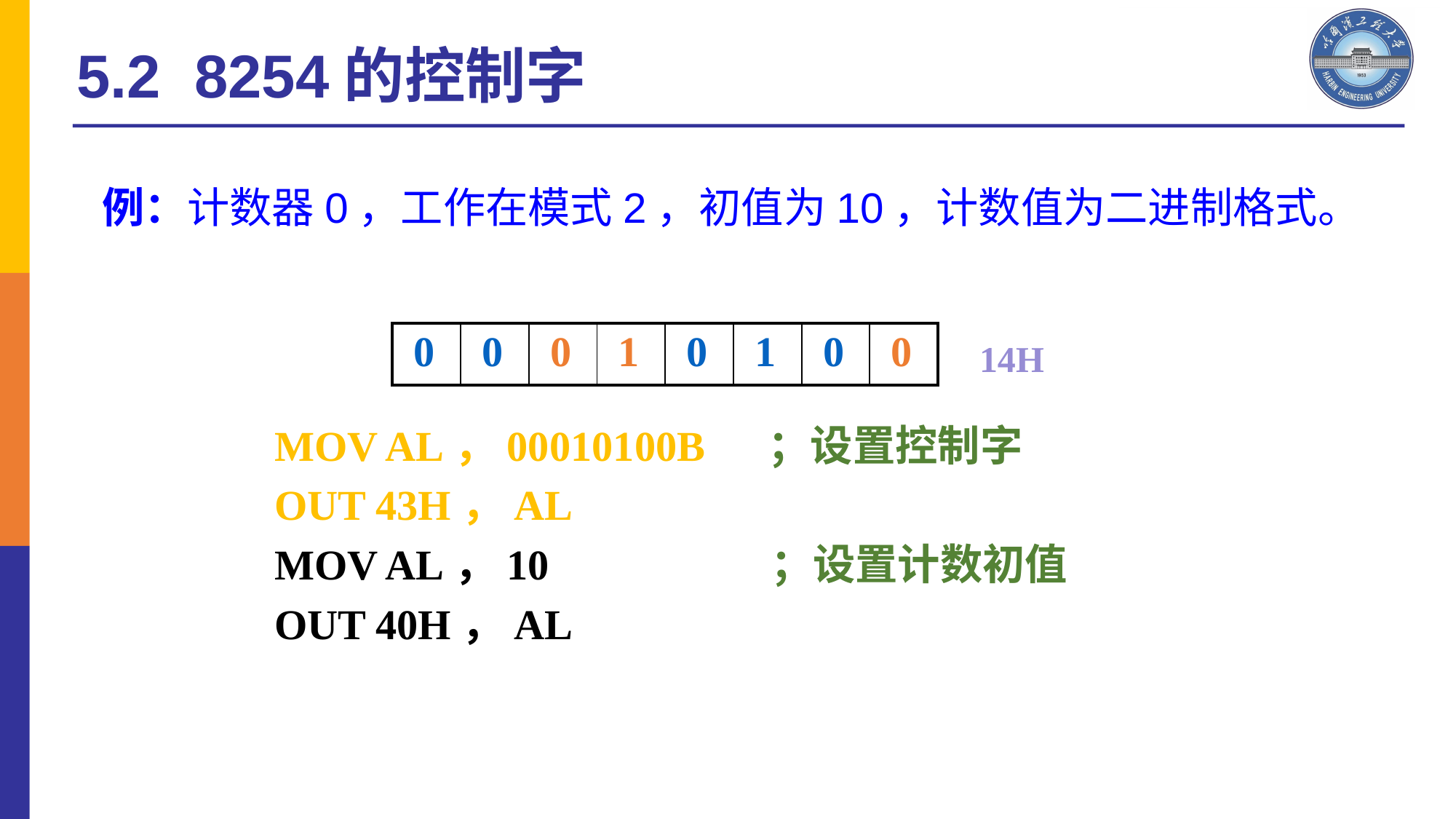

5.2  8254的控制字
例：计数器0，工作在模式2，初值为10，计数值为二进制格式。

MOV AL，00010100B     ；设置控制字
OUT 43H，AL
MOV AL，10                    ；设置计数初值
OUT 40H，AL

| 0 | 0 | 0 | 1 | 0 | 1 | 0 | 0 |
| --- | --- | --- | --- | --- | --- | --- | --- |
14H